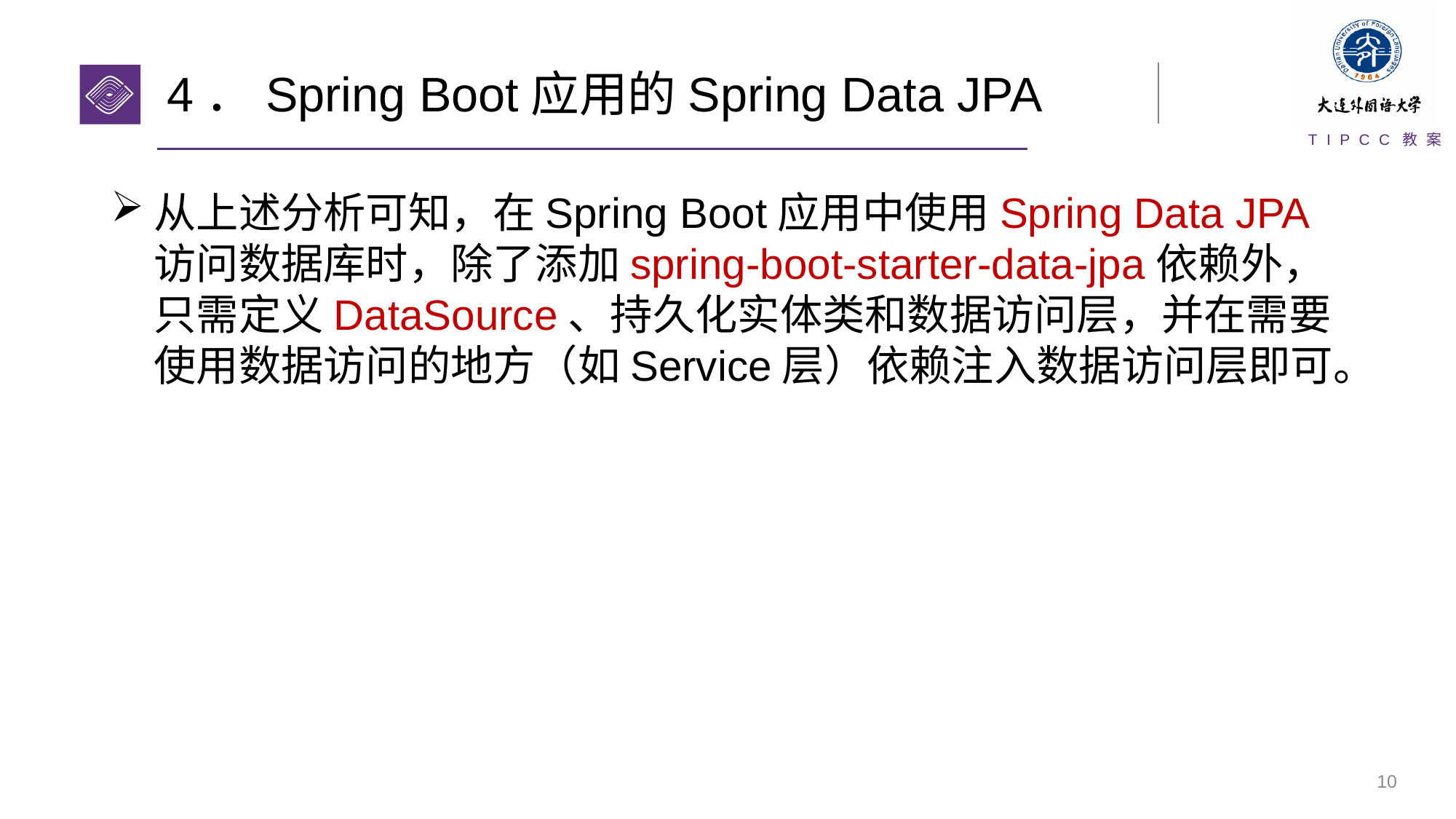

# 4．Spring Boot应用的Spring Data JPA
从上述分析可知，在Spring Boot应用中使用Spring Data JPA访问数据库时，除了添加spring-boot-starter-data-jpa依赖外，只需定义DataSource、持久化实体类和数据访问层，并在需要使用数据访问的地方（如Service层）依赖注入数据访问层即可。
10